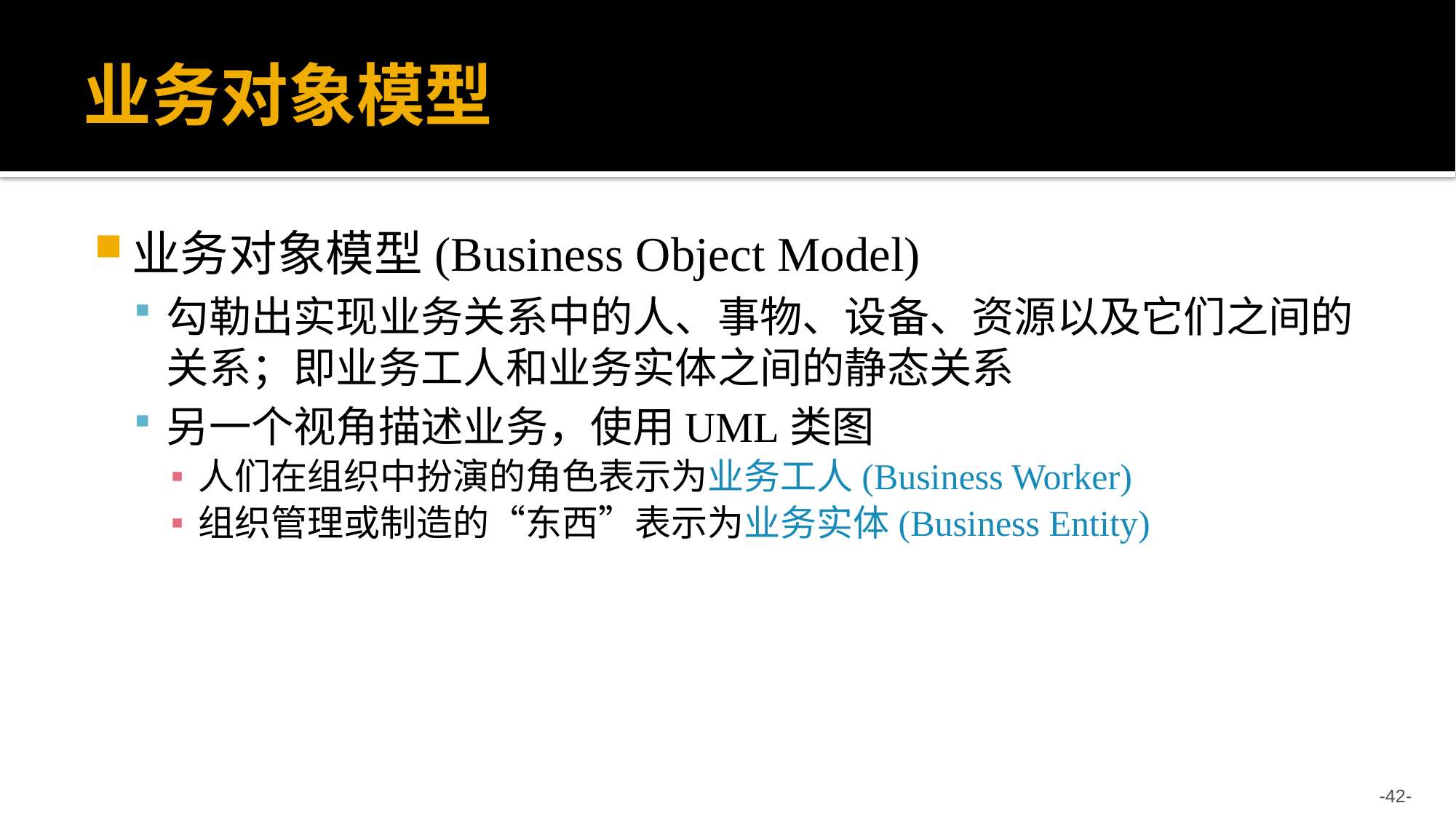

# 业务对象模型
业务对象模型(Business Object Model)
勾勒出实现业务关系中的人、事物、设备、资源以及它们之间的关系；即业务工人和业务实体之间的静态关系
另一个视角描述业务，使用UML类图
人们在组织中扮演的角色表示为业务工人(Business Worker)
组织管理或制造的“东西”表示为业务实体(Business Entity)
-42-